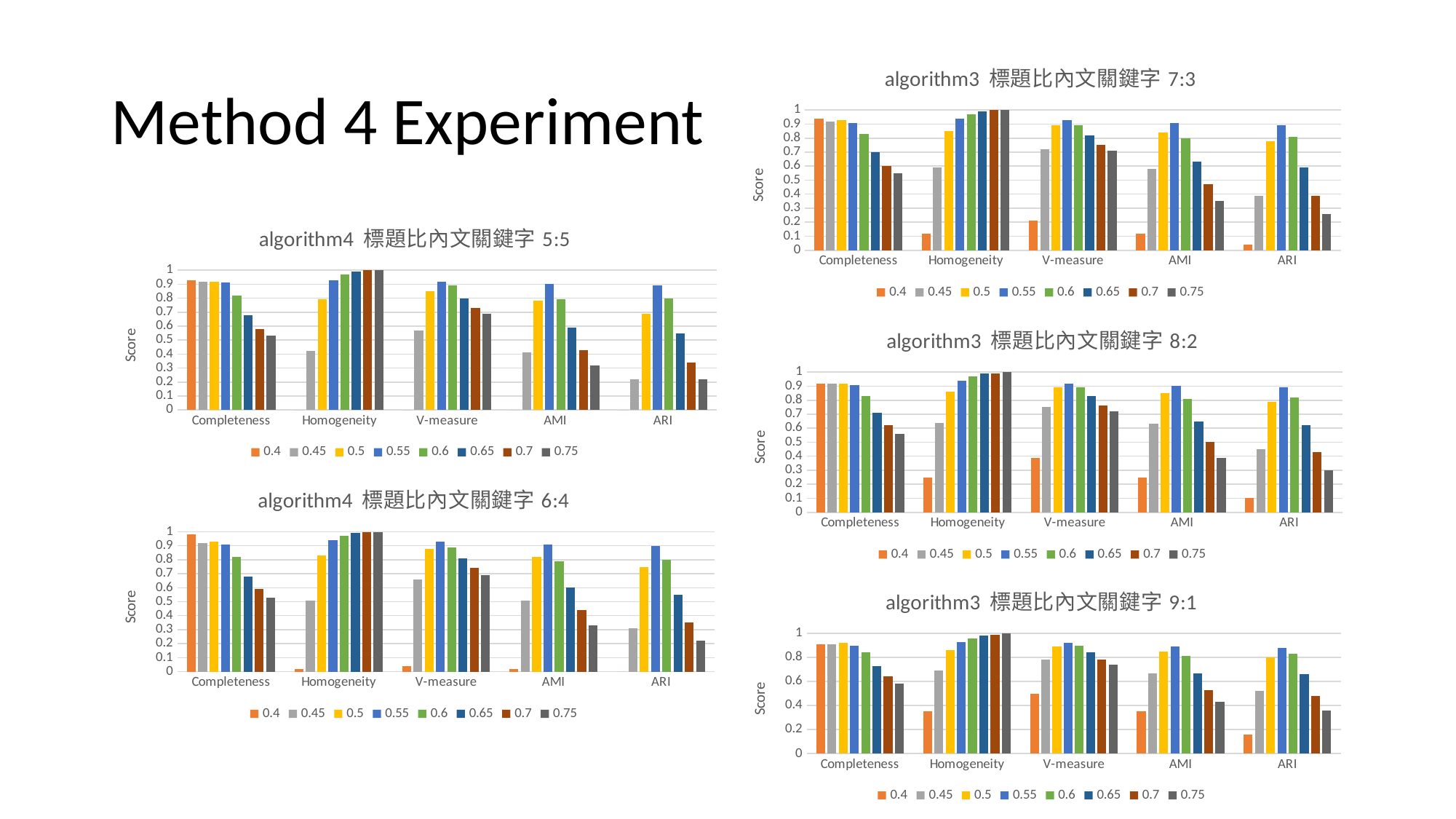

# Method 4 Experiment

### Chart: algorithm3 標題比內文關鍵字7:3

| Category | 0.4 | 0.45 | 0.5 | 0.55 | 0.6 | 0.65 | 0.7 | 0.75 |
|---|---|---|---|---|---|---|---|---|
| Completeness | 0.94 | 0.92 | 0.93 | 0.91 | 0.83 | 0.7 | 0.6 | 0.55 |
| Homogeneity | 0.12 | 0.59 | 0.85 | 0.94 | 0.97 | 0.99 | 1.0 | 1.0 |
| V-measure | 0.21 | 0.72 | 0.89 | 0.93 | 0.89 | 0.82 | 0.75 | 0.71 |
| AMI | 0.12 | 0.58 | 0.84 | 0.91 | 0.8 | 0.63 | 0.47 | 0.35 |
| ARI | 0.04 | 0.39 | 0.78 | 0.89 | 0.81 | 0.59 | 0.39 | 0.26 |

### Chart: algorithm4 標題比內文關鍵字5:5

| Category | 0.4 | 0.45 | 0.5 | 0.55 | 0.6 | 0.65 | 0.7 | 0.75 |
|---|---|---|---|---|---|---|---|---|
| Completeness | 0.93 | 0.92 | 0.92 | 0.91 | 0.82 | 0.68 | 0.58 | 0.53 |
| Homogeneity | 0.0 | 0.42 | 0.79 | 0.93 | 0.97 | 0.99 | 1.0 | 1.0 |
| V-measure | 0.0 | 0.57 | 0.85 | 0.92 | 0.89 | 0.8 | 0.73 | 0.69 |
| AMI | 0.0 | 0.41 | 0.78 | 0.9 | 0.79 | 0.59 | 0.43 | 0.32 |
| ARI | 0.0 | 0.22 | 0.69 | 0.89 | 0.8 | 0.55 | 0.34 | 0.22 |

### Chart: algorithm3 標題比內文關鍵字8:2

| Category | 0.4 | 0.45 | 0.5 | 0.55 | 0.6 | 0.65 | 0.7 | 0.75 |
|---|---|---|---|---|---|---|---|---|
| Completeness | 0.92 | 0.92 | 0.92 | 0.91 | 0.83 | 0.71 | 0.62 | 0.56 |
| Homogeneity | 0.25 | 0.64 | 0.86 | 0.94 | 0.97 | 0.99 | 0.99 | 1.0 |
| V-measure | 0.39 | 0.75 | 0.89 | 0.92 | 0.89 | 0.83 | 0.76 | 0.72 |
| AMI | 0.25 | 0.63 | 0.85 | 0.9 | 0.81 | 0.65 | 0.5 | 0.39 |
| ARI | 0.1 | 0.45 | 0.79 | 0.89 | 0.82 | 0.62 | 0.43 | 0.3 |

### Chart: algorithm4 標題比內文關鍵字6:4

| Category | 0.4 | 0.45 | 0.5 | 0.55 | 0.6 | 0.65 | 0.7 | 0.75 |
|---|---|---|---|---|---|---|---|---|
| Completeness | 0.98 | 0.92 | 0.93 | 0.91 | 0.82 | 0.68 | 0.59 | 0.53 |
| Homogeneity | 0.02 | 0.51 | 0.83 | 0.94 | 0.97 | 0.99 | 1.0 | 1.0 |
| V-measure | 0.04 | 0.66 | 0.88 | 0.93 | 0.89 | 0.81 | 0.74 | 0.69 |
| AMI | 0.02 | 0.51 | 0.82 | 0.91 | 0.79 | 0.6 | 0.44 | 0.33 |
| ARI | 0.0 | 0.31 | 0.75 | 0.9 | 0.8 | 0.55 | 0.35 | 0.22 |

### Chart: algorithm3 標題比內文關鍵字9:1

| Category | 0.4 | 0.45 | 0.5 | 0.55 | 0.6 | 0.65 | 0.7 | 0.75 |
|---|---|---|---|---|---|---|---|---|
| Completeness | 0.91 | 0.91 | 0.92 | 0.9 | 0.84 | 0.73 | 0.64 | 0.58 |
| Homogeneity | 0.35 | 0.69 | 0.86 | 0.93 | 0.96 | 0.98 | 0.99 | 1.0 |
| V-measure | 0.5 | 0.78 | 0.89 | 0.92 | 0.9 | 0.84 | 0.78 | 0.74 |
| AMI | 0.35 | 0.67 | 0.85 | 0.89 | 0.81 | 0.67 | 0.53 | 0.43 |
| ARI | 0.16 | 0.52 | 0.8 | 0.88 | 0.83 | 0.66 | 0.48 | 0.36 |